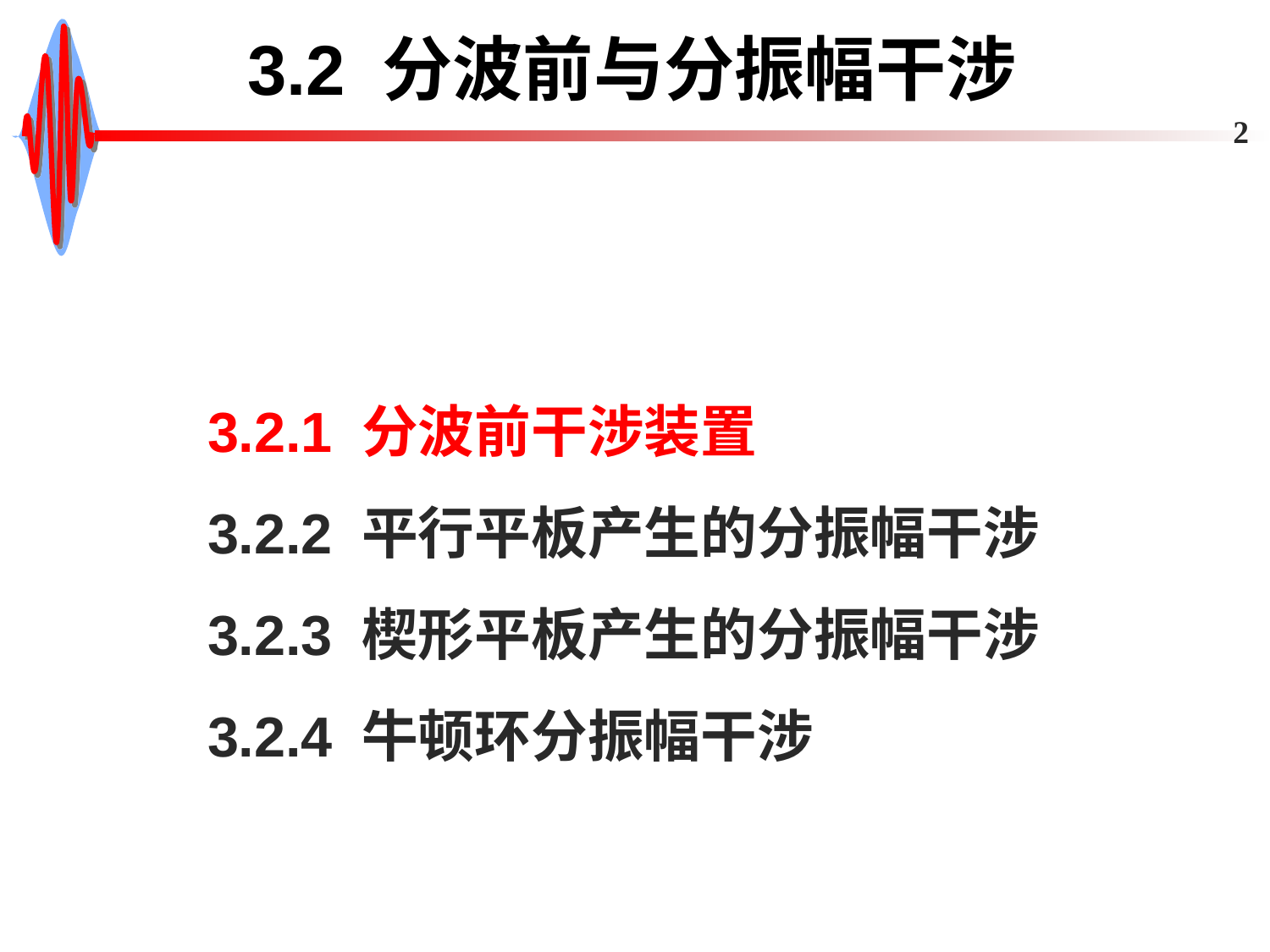

# 3.2 分波前与分振幅干涉
2
3.2.1 分波前干涉装置
3.2.2 平行平板产生的分振幅干涉
3.2.3 楔形平板产生的分振幅干涉
3.2.4 牛顿环分振幅干涉